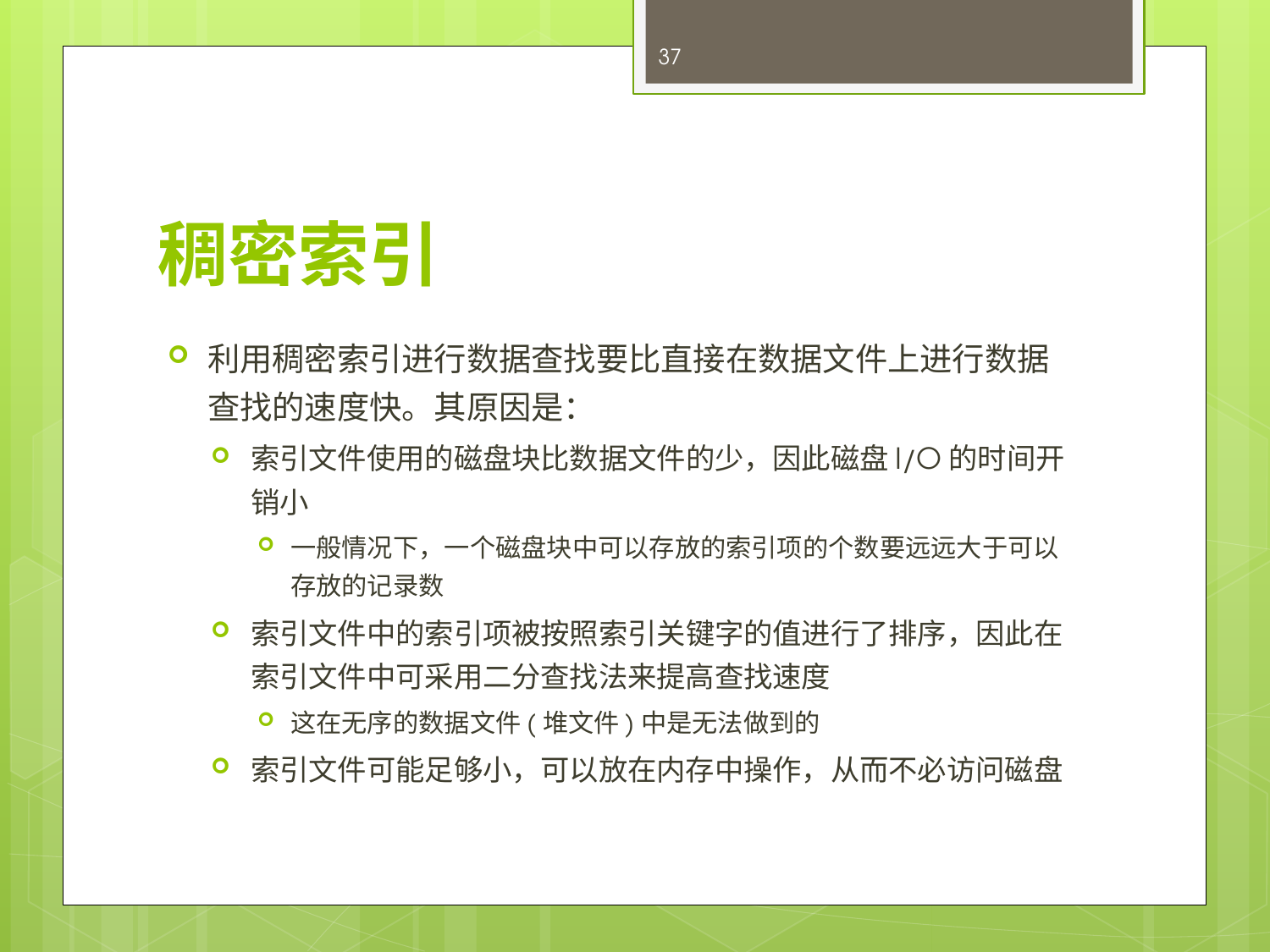

37
# 稠密索引
利用稠密索引进行数据查找要比直接在数据文件上进行数据查找的速度快。其原因是：
索引文件使用的磁盘块比数据文件的少，因此磁盘I/O的时间开销小
一般情况下，一个磁盘块中可以存放的索引项的个数要远远大于可以存放的记录数
索引文件中的索引项被按照索引关键字的值进行了排序，因此在索引文件中可采用二分查找法来提高查找速度
这在无序的数据文件(堆文件)中是无法做到的
索引文件可能足够小，可以放在内存中操作，从而不必访问磁盘